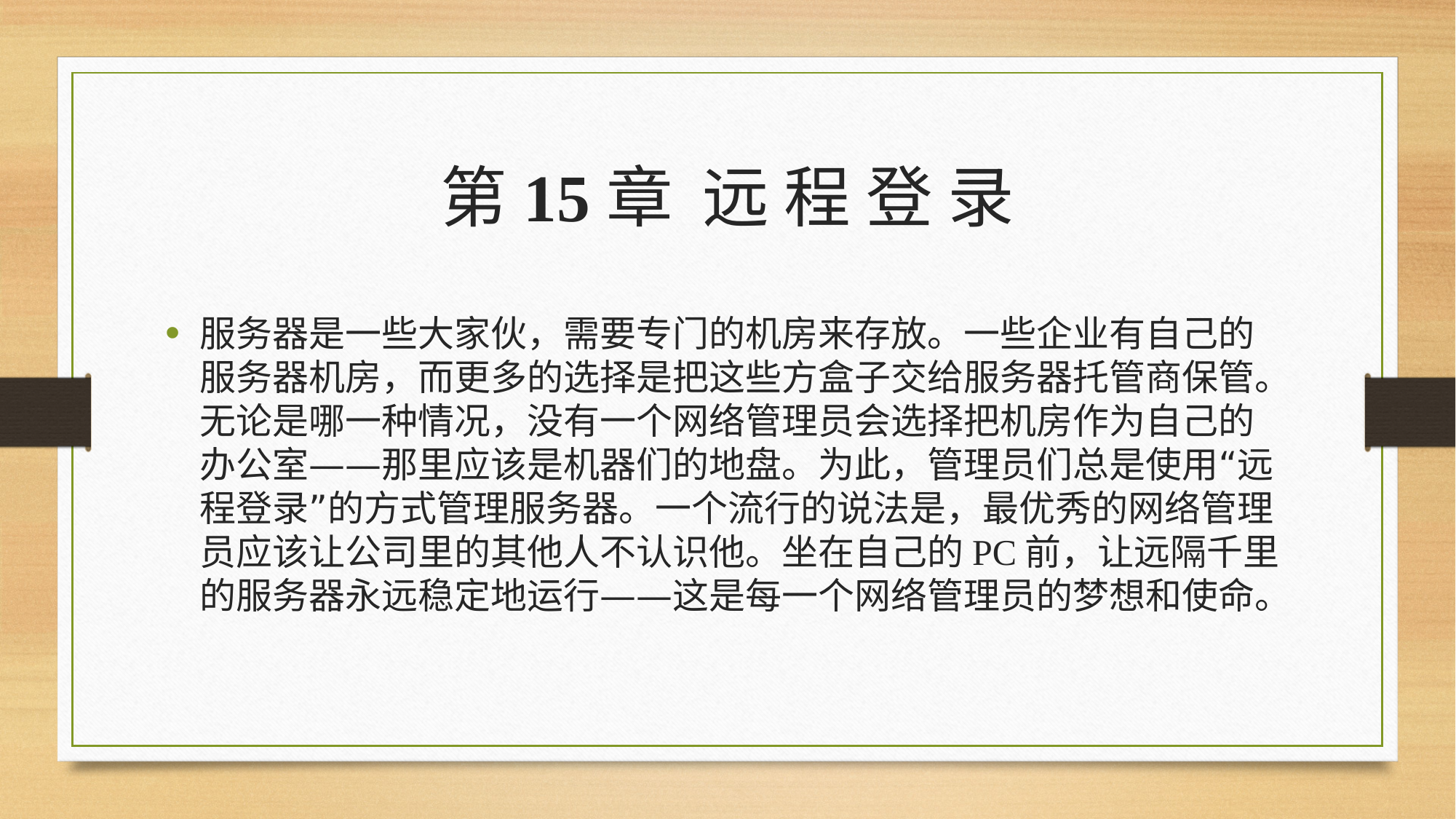

第15章  远 程 登 录
服务器是一些大家伙，需要专门的机房来存放。一些企业有自己的服务器机房，而更多的选择是把这些方盒子交给服务器托管商保管。无论是哪一种情况，没有一个网络管理员会选择把机房作为自己的办公室——那里应该是机器们的地盘。为此，管理员们总是使用“远程登录”的方式管理服务器。一个流行的说法是，最优秀的网络管理员应该让公司里的其他人不认识他。坐在自己的PC前，让远隔千里的服务器永远稳定地运行——这是每一个网络管理员的梦想和使命。